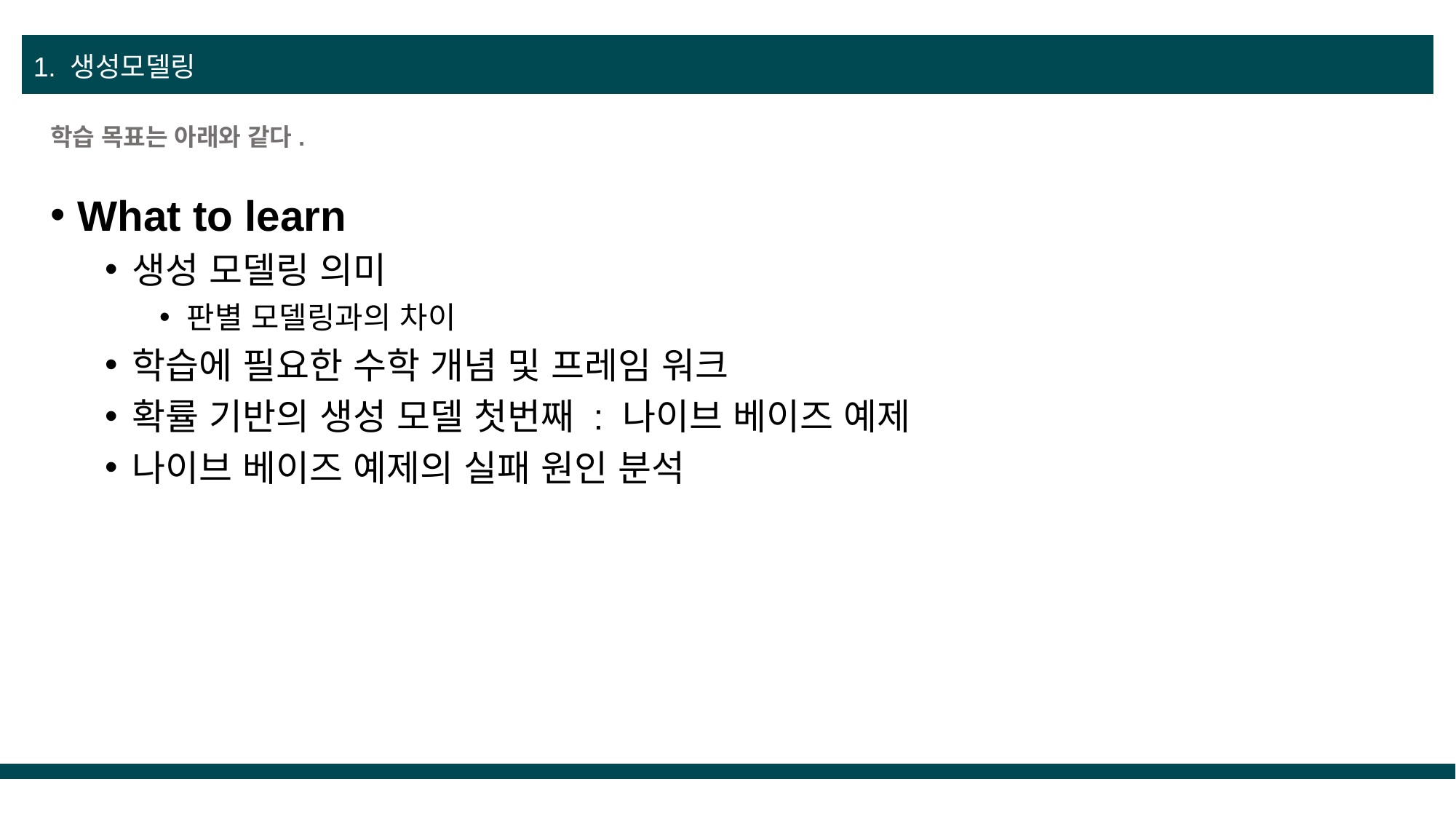

1. 생성모델링
# 학습 목표는 아래와 같다.
What to learn
생성 모델링 의미
판별 모델링과의 차이
학습에 필요한 수학 개념 및 프레임 워크
확률 기반의 생성 모델 첫번째 : 나이브 베이즈 예제
나이브 베이즈 예제의 실패 원인 분석